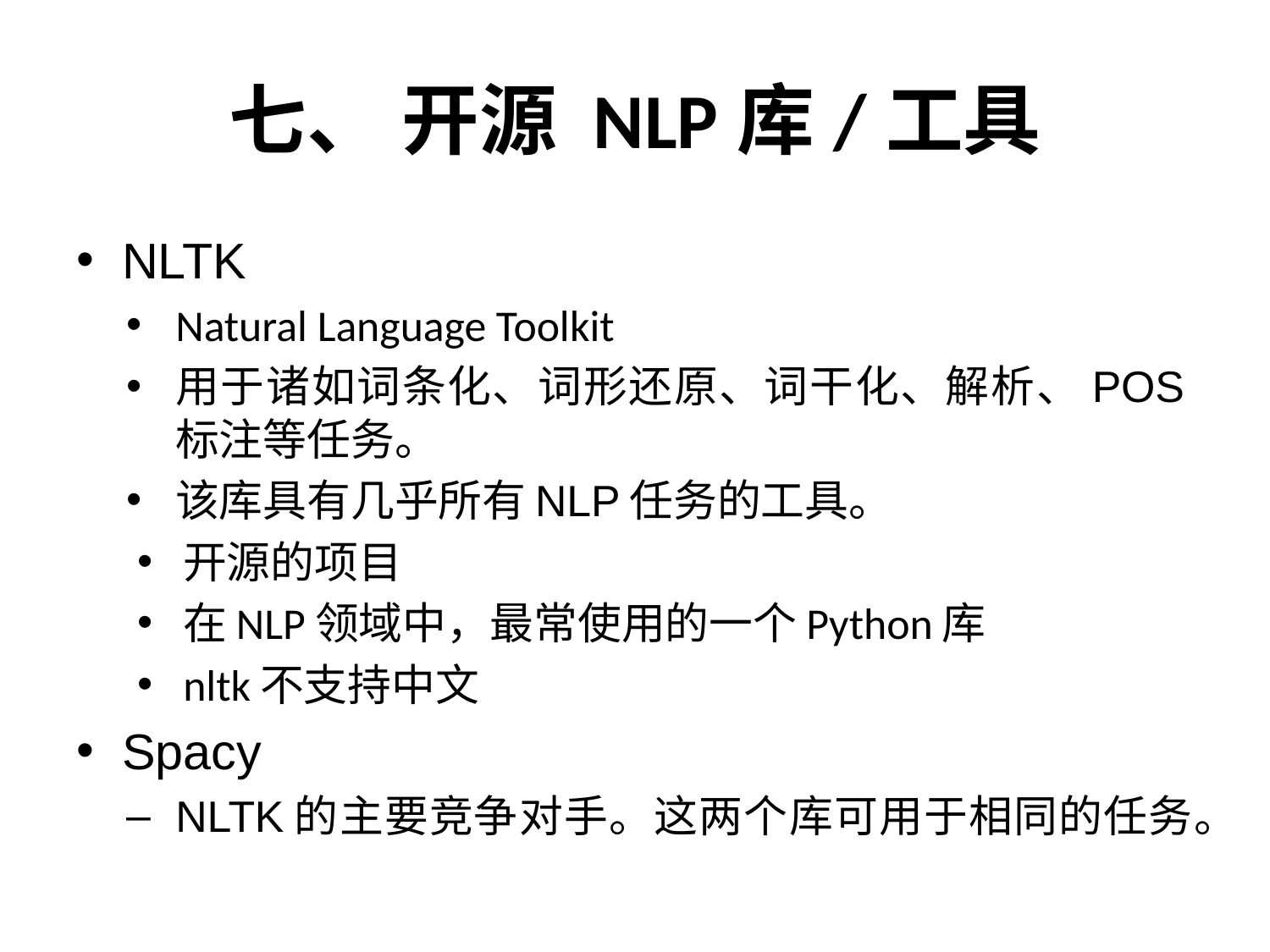

# 七、 开源 NLP库/工具
NLTK
Natural Language Toolkit
用于诸如词条化、词形还原、词干化、解析、POS标注等任务。
该库具有几乎所有NLP任务的工具。
开源的项目
在NLP领域中，最常使用的一个Python库
nltk不支持中文
Spacy
NLTK的主要竞争对手。这两个库可用于相同的任务。